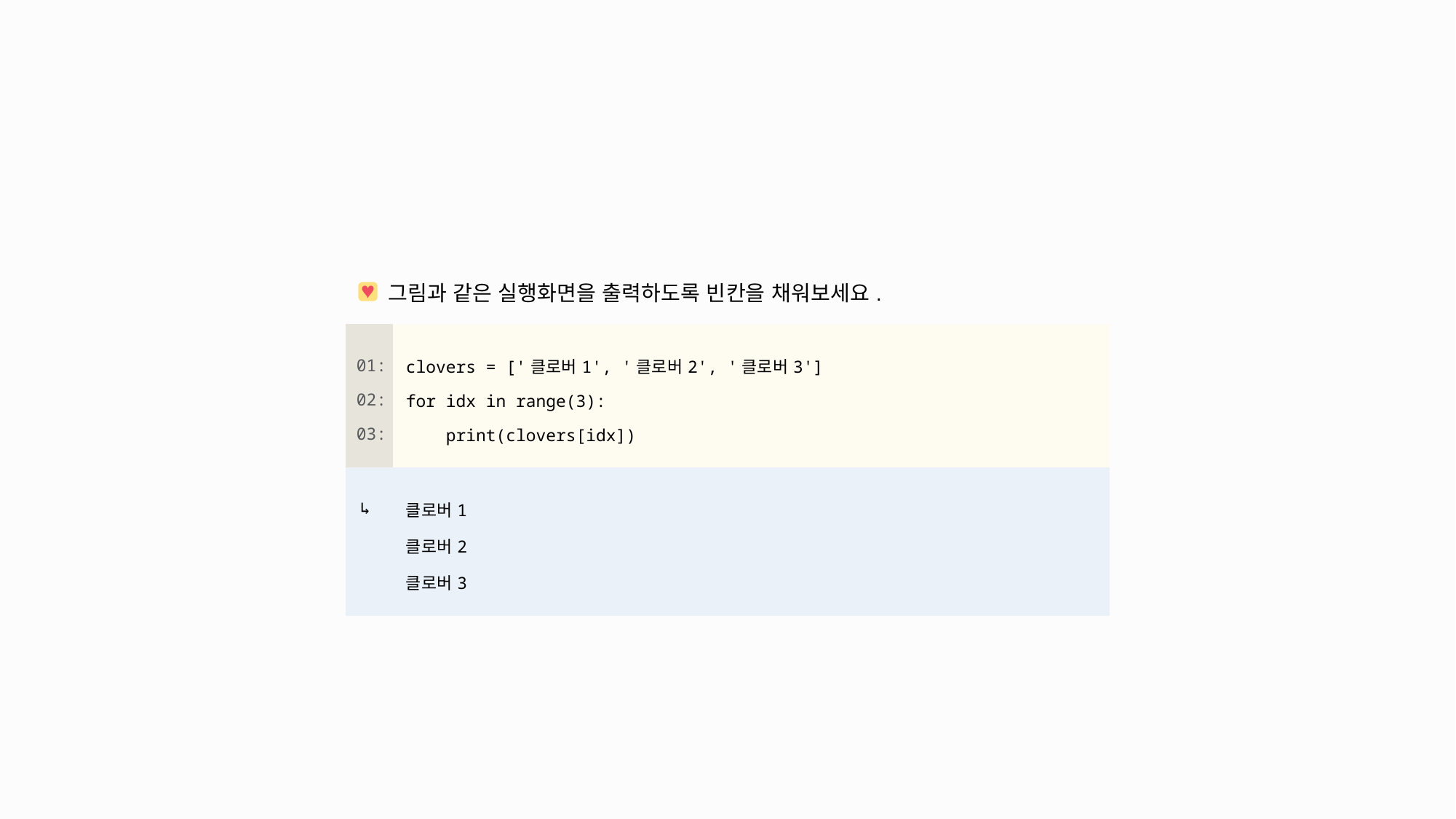

| 그림과 같은 실행화면을 출력하도록 빈칸을 채워보세요. |  |
| --- | --- |
| 01: 02: 03: | clovers = ['클로버1', '클로버2', '클로버3'] for idx in range(3): print(clovers[idx]) |
| ↳ | 클로버1 클로버2 클로버3 |